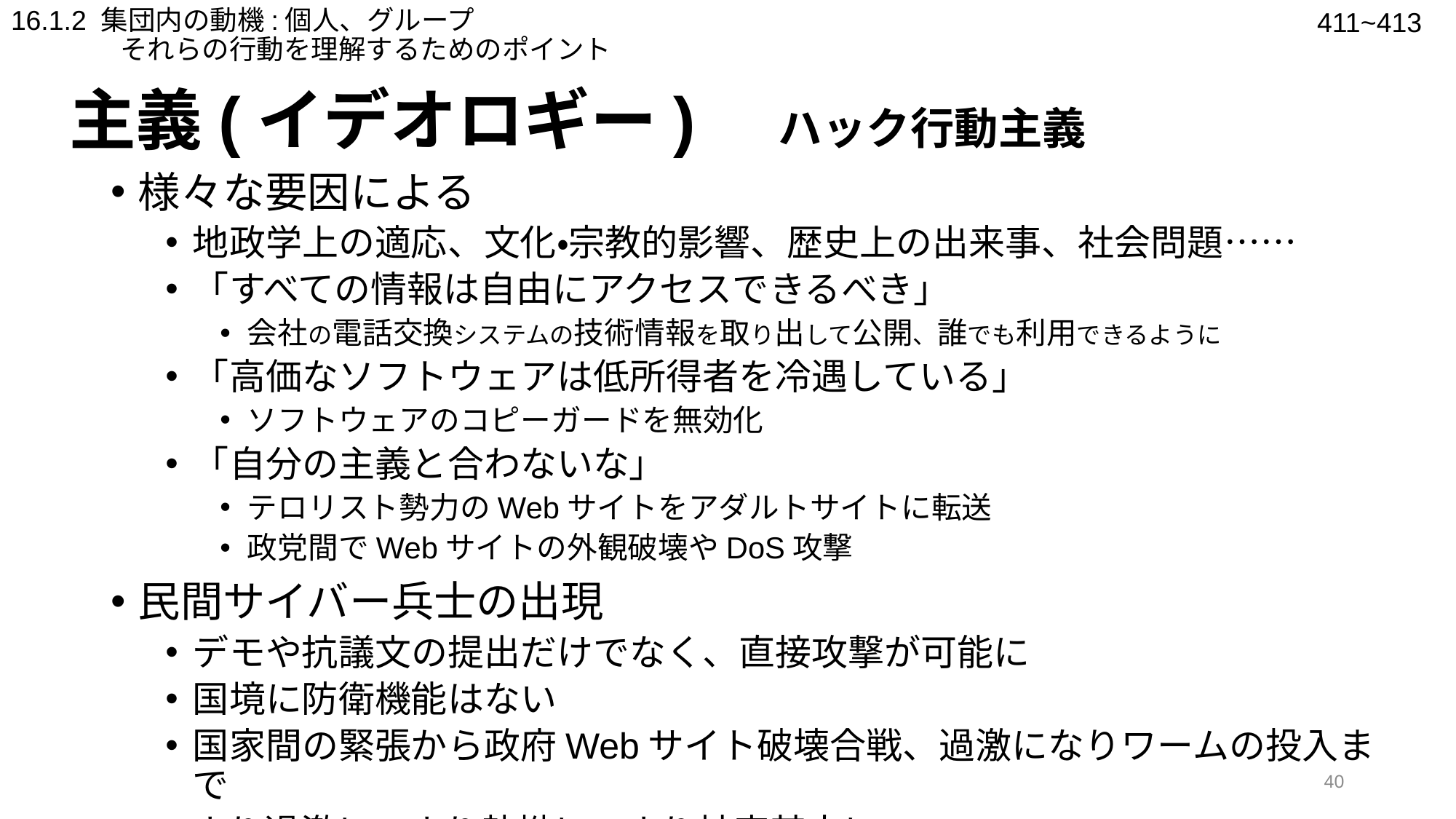

411~413
# 16.1.2 集団内の動機:個人、グループ それらの行動を理解するためのポイント
主義(イデオロギー)　ハック行動主義
様々な要因による
地政学上の適応、文化・宗教的影響、歴史上の出来事、社会問題……
「すべての情報は自由にアクセスできるべき」
会社の電話交換システムの技術情報を取り出して公開、誰でも利用できるように
「高価なソフトウェアは低所得者を冷遇している」
ソフトウェアのコピーガードを無効化
「自分の主義と合わないな」
テロリスト勢力のWebサイトをアダルトサイトに転送
政党間でWebサイトの外観破壊やDoS攻撃
民間サイバー兵士の出現
デモや抗議文の提出だけでなく、直接攻撃が可能に
国境に防衛機能はない
国家間の緊張から政府Webサイト破壊合戦、過激になりワームの投入まで
より過激に、より執拗に、より被害甚大に……

40